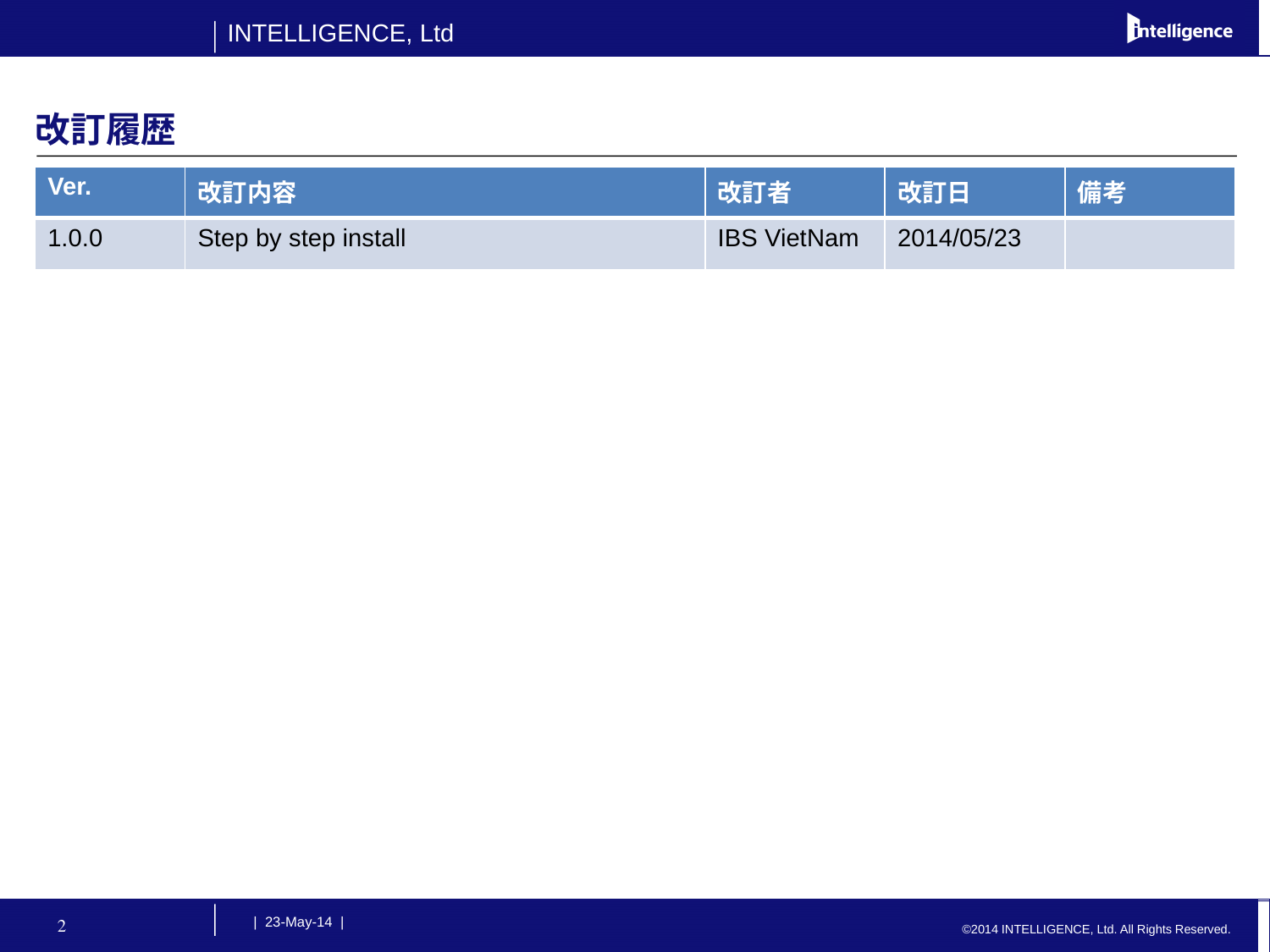

# 改訂履歴
| Ver. | 改訂内容 | 改訂者 | 改訂日 | 備考 |
| --- | --- | --- | --- | --- |
| 1.0.0 | Step by step install | IBS VietNam | 2014/05/23 |  |
2
  |  23-May-14  |